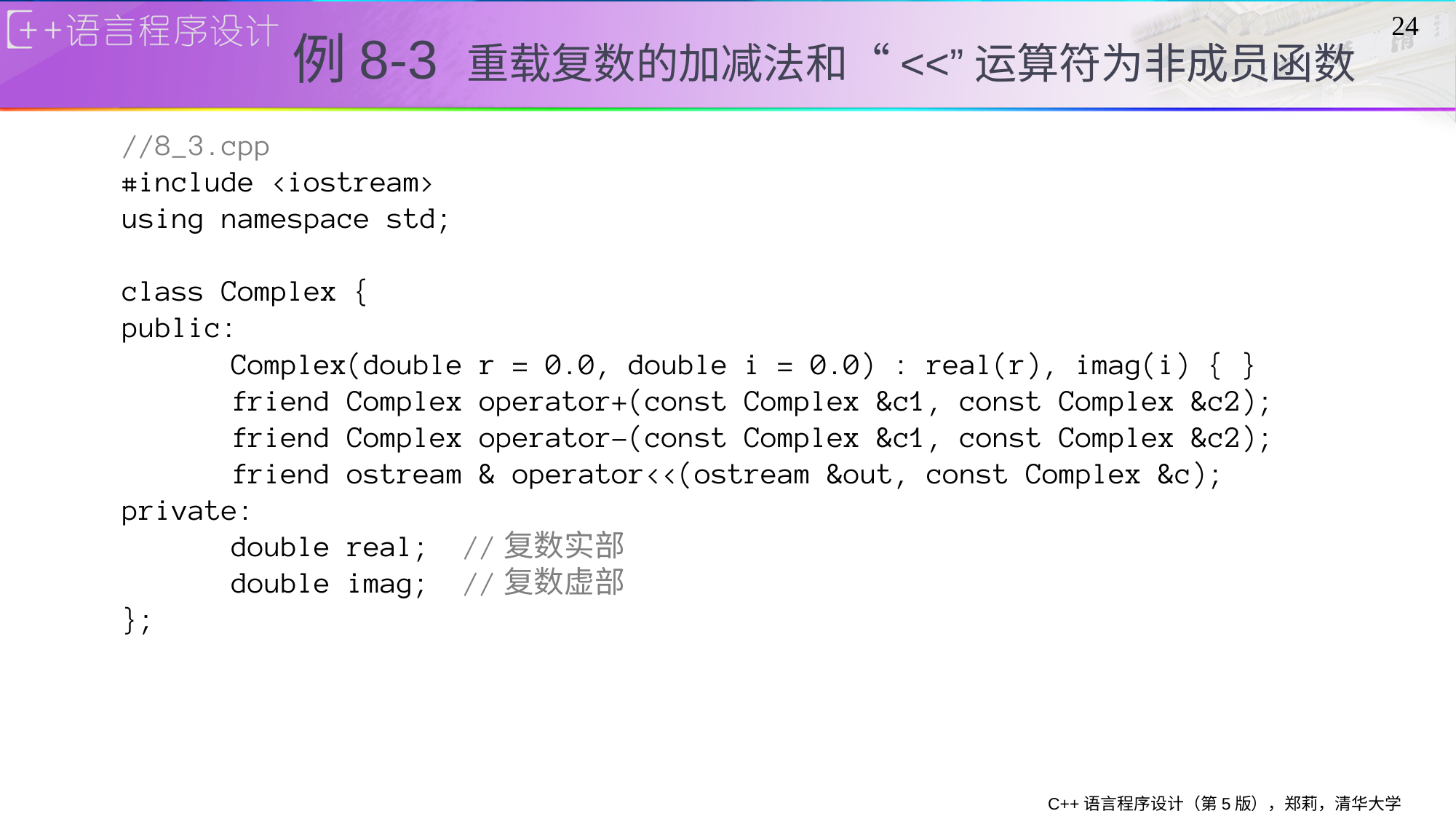

24
# 例8-3 重载复数的加减法和“<<”运算符为非成员函数
//8_3.cpp
#include <iostream>
using namespace std;

class Complex {
public:
	Complex(double r = 0.0, double i = 0.0) : real(r), imag(i) { }
	friend Complex operator+(const Complex &c1, const Complex &c2);
	friend Complex operator-(const Complex &c1, const Complex &c2);
	friend ostream & operator<<(ostream &out, const Complex &c);
private:
	double real;  //复数实部
	double imag;  //复数虚部
};